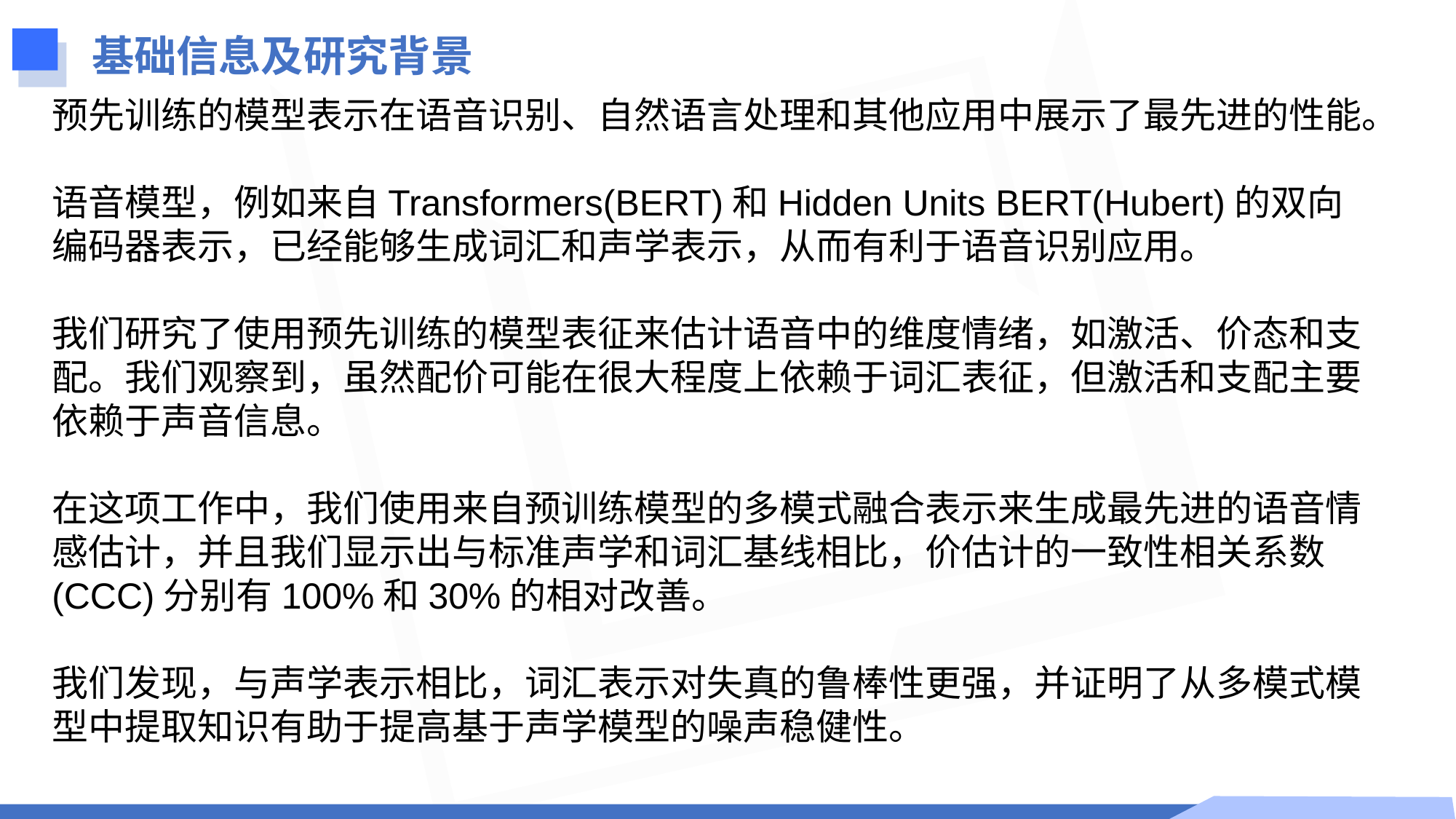

基础信息及研究背景

预先训练的模型表示在语音识别、自然语言处理和其他应用中展示了最先进的性能。

语音模型，例如来自Transformers(BERT)和Hidden Units BERT(Hubert)的双向编码器表示，已经能够生成词汇和声学表示，从而有利于语音识别应用。

我们研究了使用预先训练的模型表征来估计语音中的维度情绪，如激活、价态和支配。我们观察到，虽然配价可能在很大程度上依赖于词汇表征，但激活和支配主要依赖于声音信息。

在这项工作中，我们使用来自预训练模型的多模式融合表示来生成最先进的语音情感估计，并且我们显示出与标准声学和词汇基线相比，价估计的一致性相关系数(CCC)分别有100%和30%的相对改善。

我们发现，与声学表示相比，词汇表示对失真的鲁棒性更强，并证明了从多模式模型中提取知识有助于提高基于声学模型的噪声稳健性。